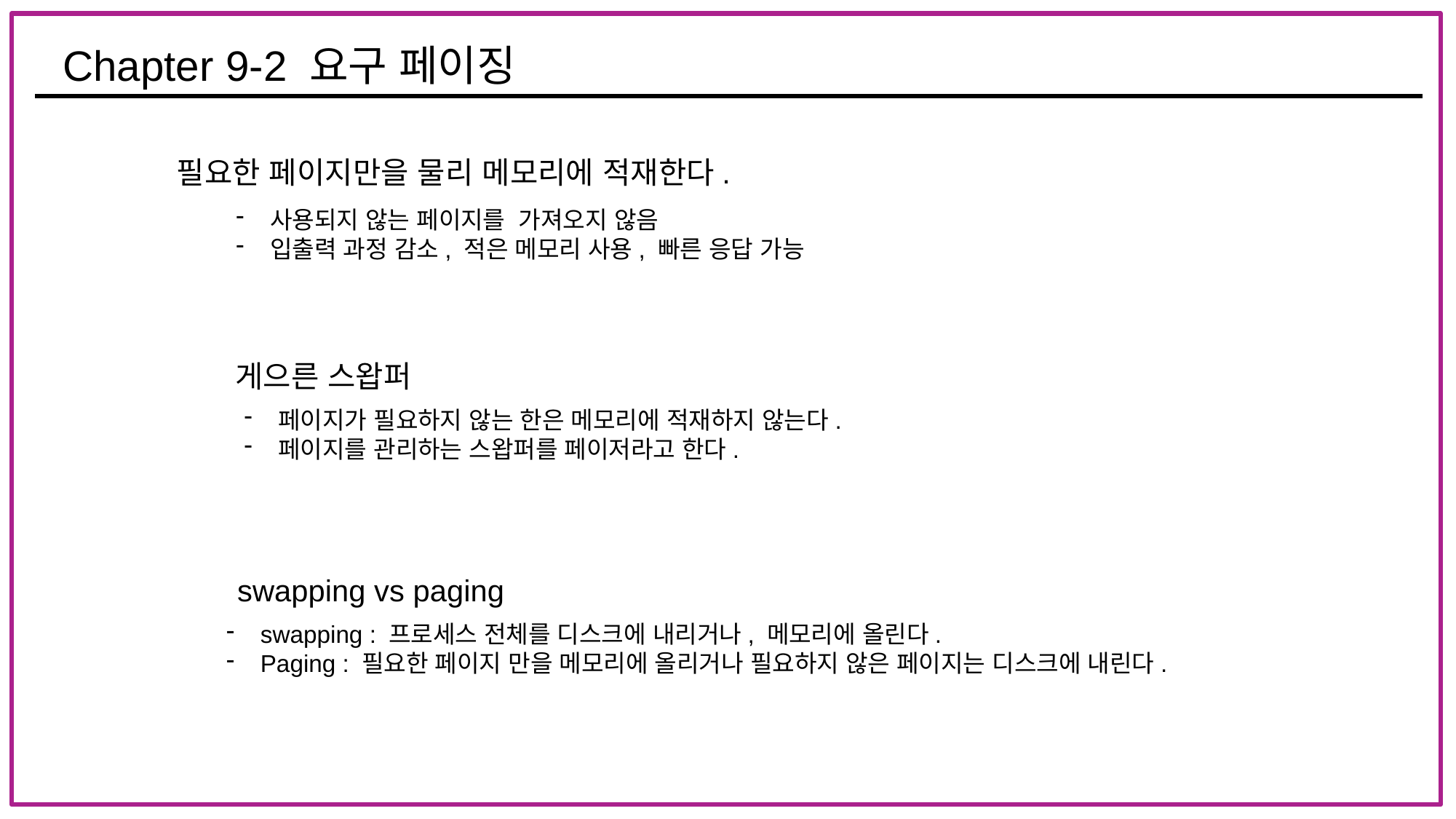

Chapter 9-2 요구 페이징
필요한 페이지만을 물리 메모리에 적재한다.
사용되지 않는 페이지를  가져오지 않음
입출력 과정 감소, 적은 메모리 사용, 빠른 응답 가능
게으른 스왑퍼
페이지가 필요하지 않는 한은 메모리에 적재하지 않는다.
페이지를 관리하는 스왑퍼를 페이저라고 한다.
swapping vs paging
swapping : 프로세스 전체를 디스크에 내리거나, 메모리에 올린다.
Paging : 필요한 페이지 만을 메모리에 올리거나 필요하지 않은 페이지는 디스크에 내린다.